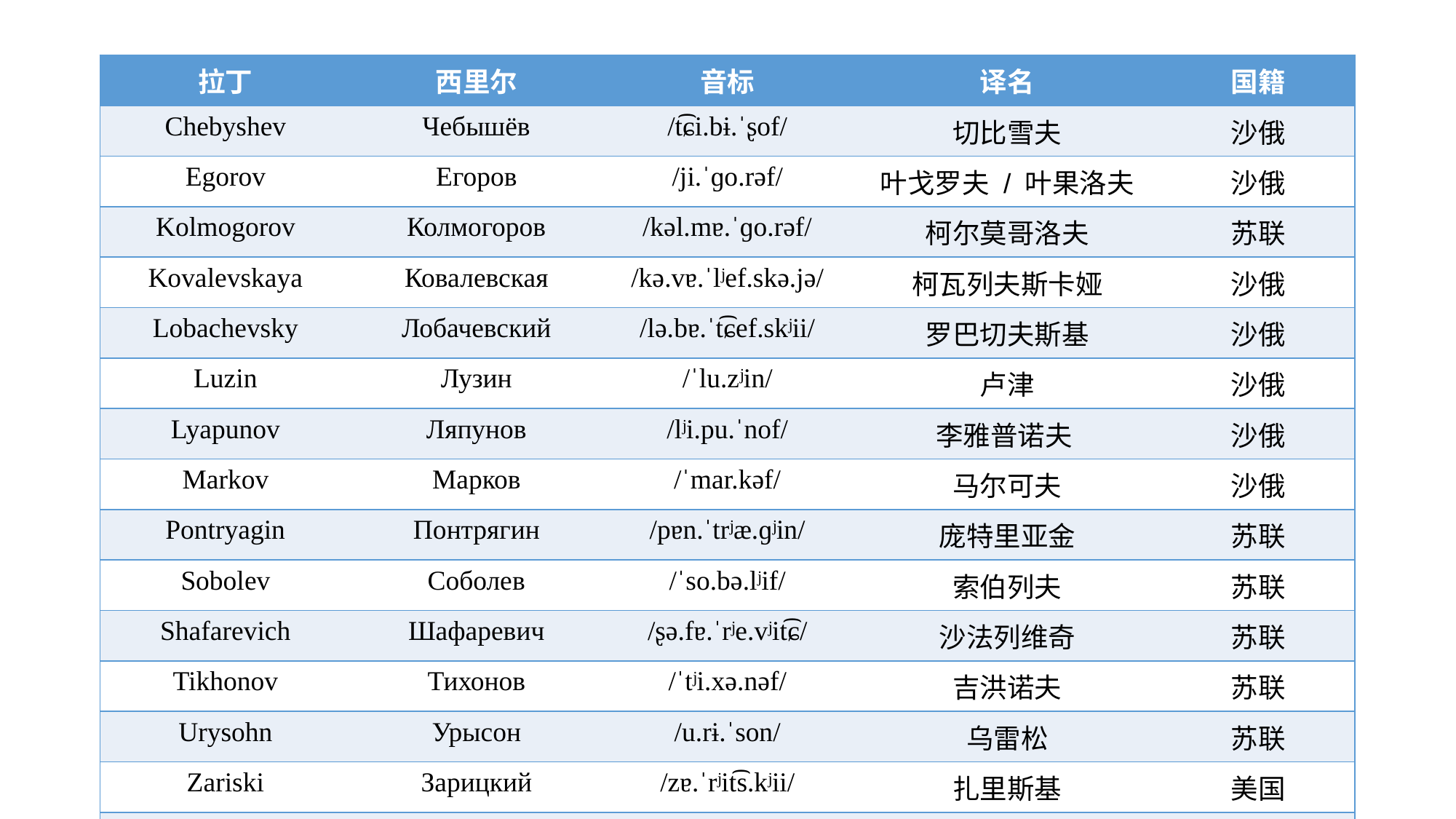

| 拉丁 | 西里尔 | 音标 | 译名 | 国籍 |
| --- | --- | --- | --- | --- |
| Chebyshev | Чебышёв | /t͡ɕi.bɨ.ˈʂof/ | 切比雪夫 | 沙俄 |
| Egorov | Егоров | /ji.ˈɡo.rəf/ | 叶戈罗夫 / 叶果洛夫 | 沙俄 |
| Kolmogorov | Колмогоров | /kəl.mɐ.ˈɡo.rəf/ | 柯尔莫哥洛夫 | 苏联 |
| Kovalevskaya | Ковалевская | /kə.vɐ.ˈlʲef.skə.jə/ | 柯瓦列夫斯卡娅 | 沙俄 |
| Lobachevsky | Лобачевский | /lə.bɐ.ˈt͡ɕef.skʲii/ | 罗巴切夫斯基 | 沙俄 |
| Luzin | Лузин | /ˈlu.zʲin/ | 卢津 | 沙俄 |
| Lyapunov | Ляпунов | /lʲi.pu.ˈnof/ | 李雅普诺夫 | 沙俄 |
| Markov | Марков | /ˈmar.kəf/ | 马尔可夫 | 沙俄 |
| Pontryagin | Понтрягин | /pɐn.ˈtrʲæ.ɡʲin/ | 庞特里亚金 | 苏联 |
| Sobolev | Соболев | /ˈso.bə.lʲif/ | 索伯列夫 | 苏联 |
| Shafarevich | Шафаревич | /ʂə.fɐ.ˈrʲe.vʲit͡ɕ/ | 沙法列维奇 | 苏联 |
| Tikhonov | Тихонов | /ˈtʲi.xə.nəf/ | 吉洪诺夫 | 苏联 |
| Urysohn | Урысон | /u.rɨ.ˈson/ | 乌雷松 | 苏联 |
| Zariski | Зарицкий | /zɐ.ˈrʲit͡s.kʲii/ | 扎里斯基 | 美国 |
| Zorich | Зорич | /ˈzo.rʲit͡ɕ/ | 卓里奇 | 苏联 |